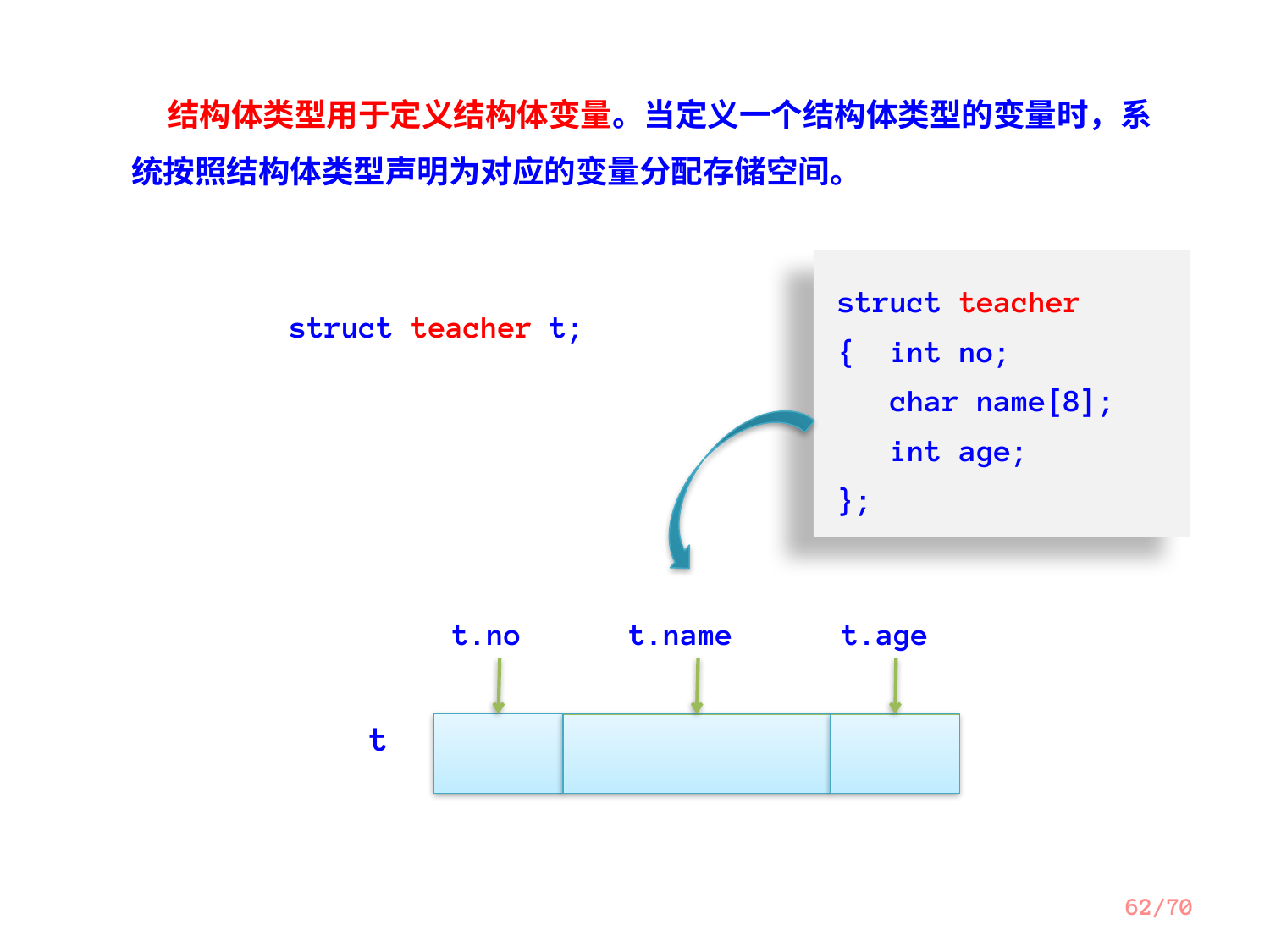

结构体类型用于定义结构体变量。当定义一个结构体类型的变量时，系统按照结构体类型声明为对应的变量分配存储空间。
struct teacher
{  int no;
   char name[8];
   int age;
};
struct teacher t;

t.no
t.name
t.age

t
62/70